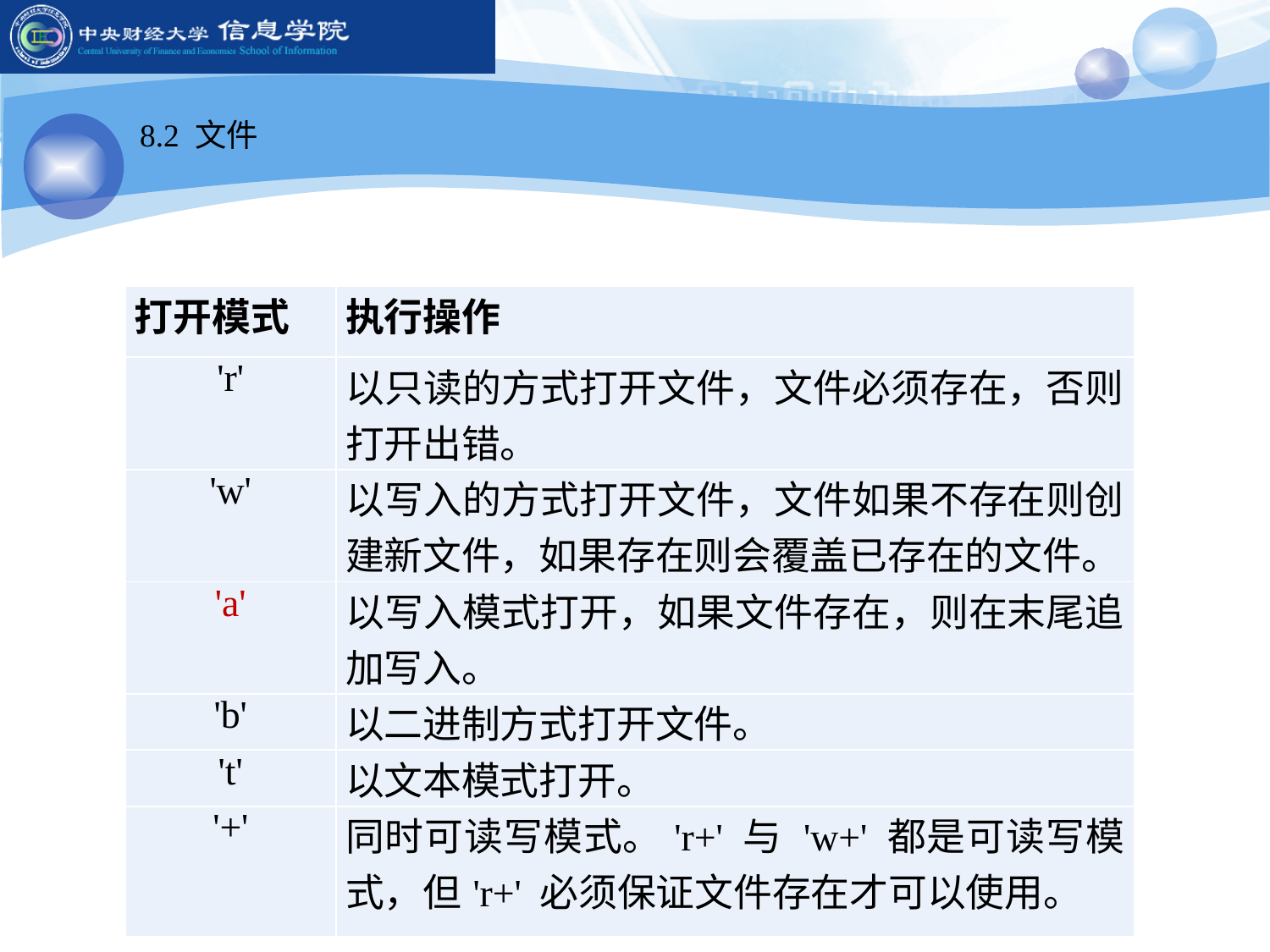

8.2 文件
| 打开模式 | 执行操作 |
| --- | --- |
| 'r' | 以只读的方式打开文件，文件必须存在，否则打开出错。 |
| 'w' | 以写入的方式打开文件，文件如果不存在则创建新文件，如果存在则会覆盖已存在的文件。 |
| 'a' | 以写入模式打开，如果文件存在，则在末尾追加写入。 |
| 'b' | 以二进制方式打开文件。 |
| 't' | 以文本模式打开。 |
| '+' | 同时可读写模式。'r+' 与 'w+' 都是可读写模式，但'r+' 必须保证文件存在才可以使用。 |